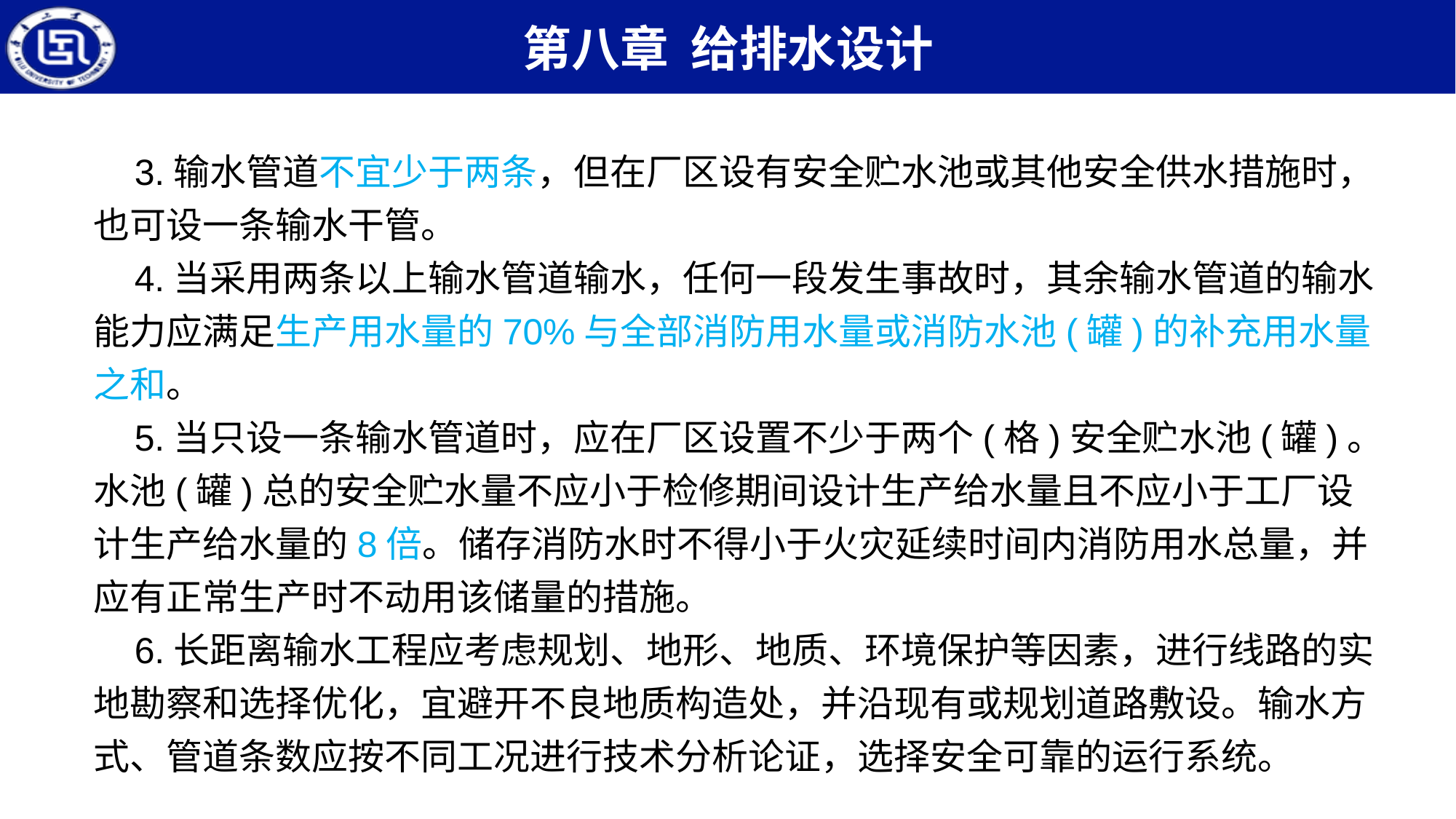

3.输水管道不宜少于两条，但在厂区设有安全贮水池或其他安全供水措施时，也可设一条输水干管。
    4.当采用两条以上输水管道输水，任何一段发生事故时，其余输水管道的输水能力应满足生产用水量的70%与全部消防用水量或消防水池(罐)的补充用水量之和。
    5.当只设一条输水管道时，应在厂区设置不少于两个(格)安全贮水池(罐)。水池(罐)总的安全贮水量不应小于检修期间设计生产给水量且不应小于工厂设计生产给水量的8倍。储存消防水时不得小于火灾延续时间内消防用水总量，并应有正常生产时不动用该储量的措施。
    6.长距离输水工程应考虑规划、地形、地质、环境保护等因素，进行线路的实地勘察和选择优化，宜避开不良地质构造处，并沿现有或规划道路敷设。输水方式、管道条数应按不同工况进行技术分析论证，选择安全可靠的运行系统。